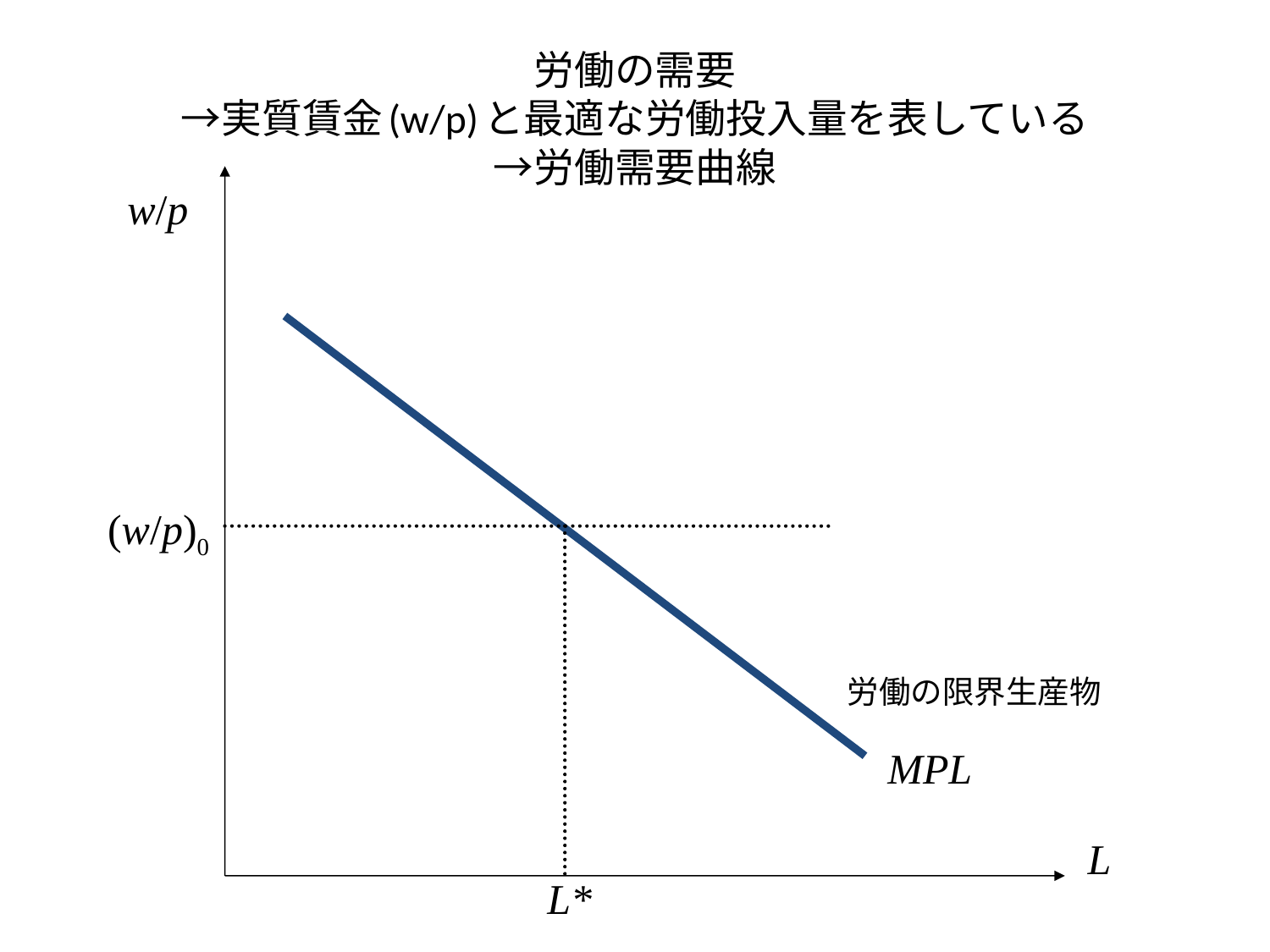

# 労働の需要 →実質賃金(w/p)と最適な労働投入量を表している →労働需要曲線

w/p

(w/p)0

労働の限界生産物
MPL
L
L*